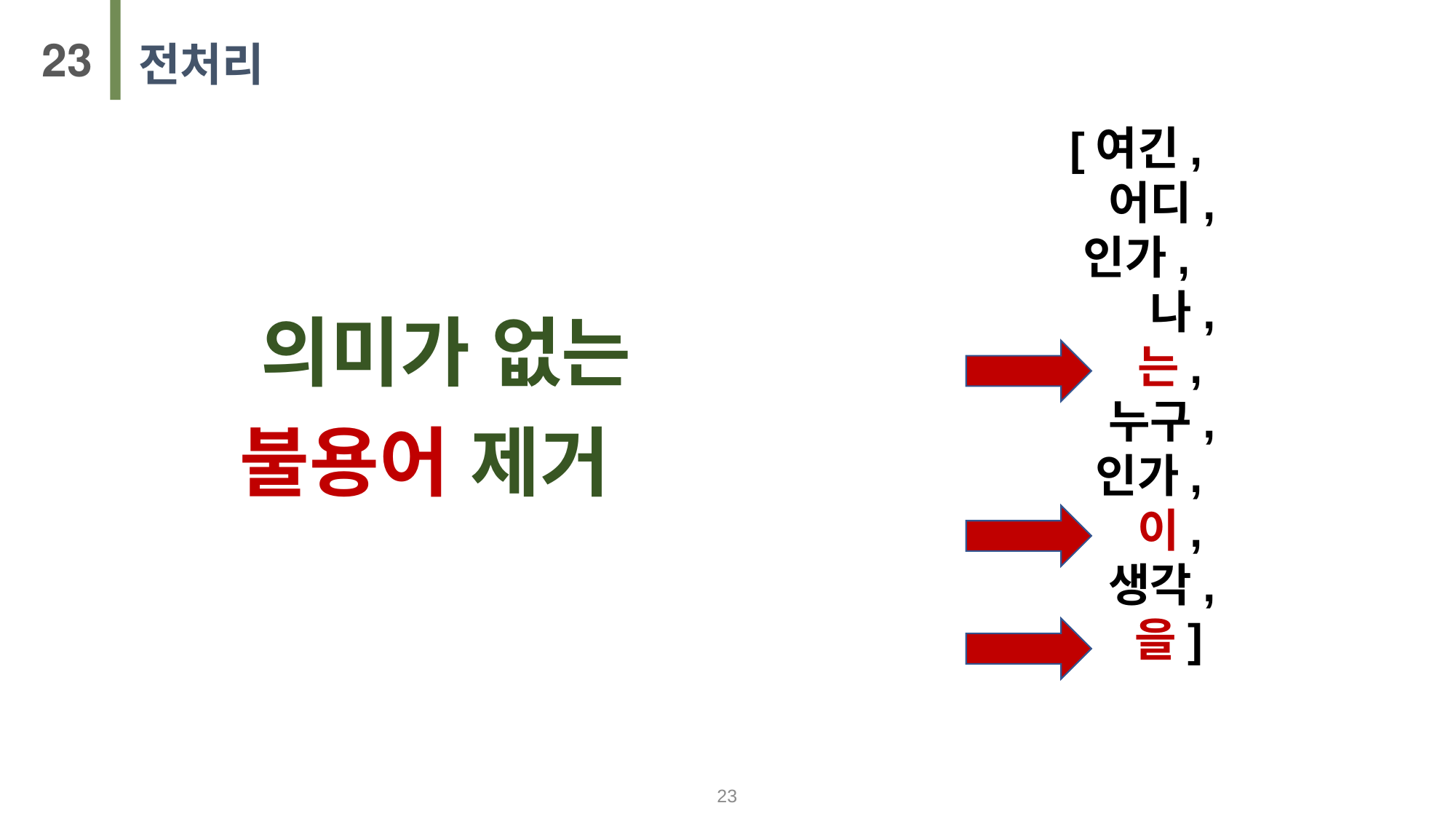

23
전처리

[여긴,
어디,
 인가,
나,
 는,
누구,
 인가,
이,
생각,
 을]
| 의미가 없는 불용어 제거 |  |  |
| --- | --- | --- |

23